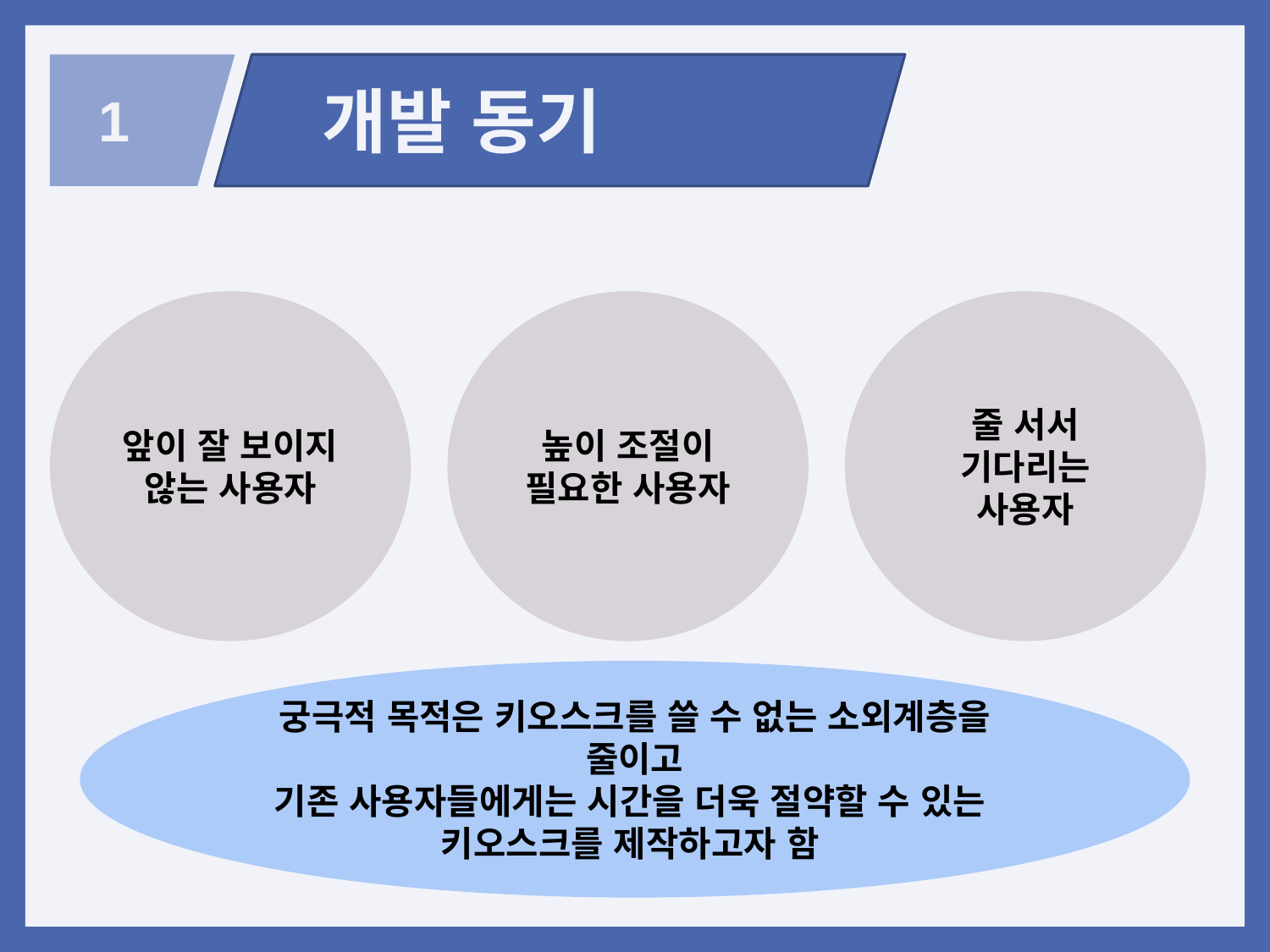

개발 동기
  1

앞이 잘 보이지 않는 사용자
높이 조절이
필요한 사용자
줄 서서
기다리는 사용자
궁극적 목적은 키오스크를 쓸 수 없는 소외계층을 줄이고
기존 사용자들에게는 시간을 더욱 절약할 수 있는
키오스크를 제작하고자 함